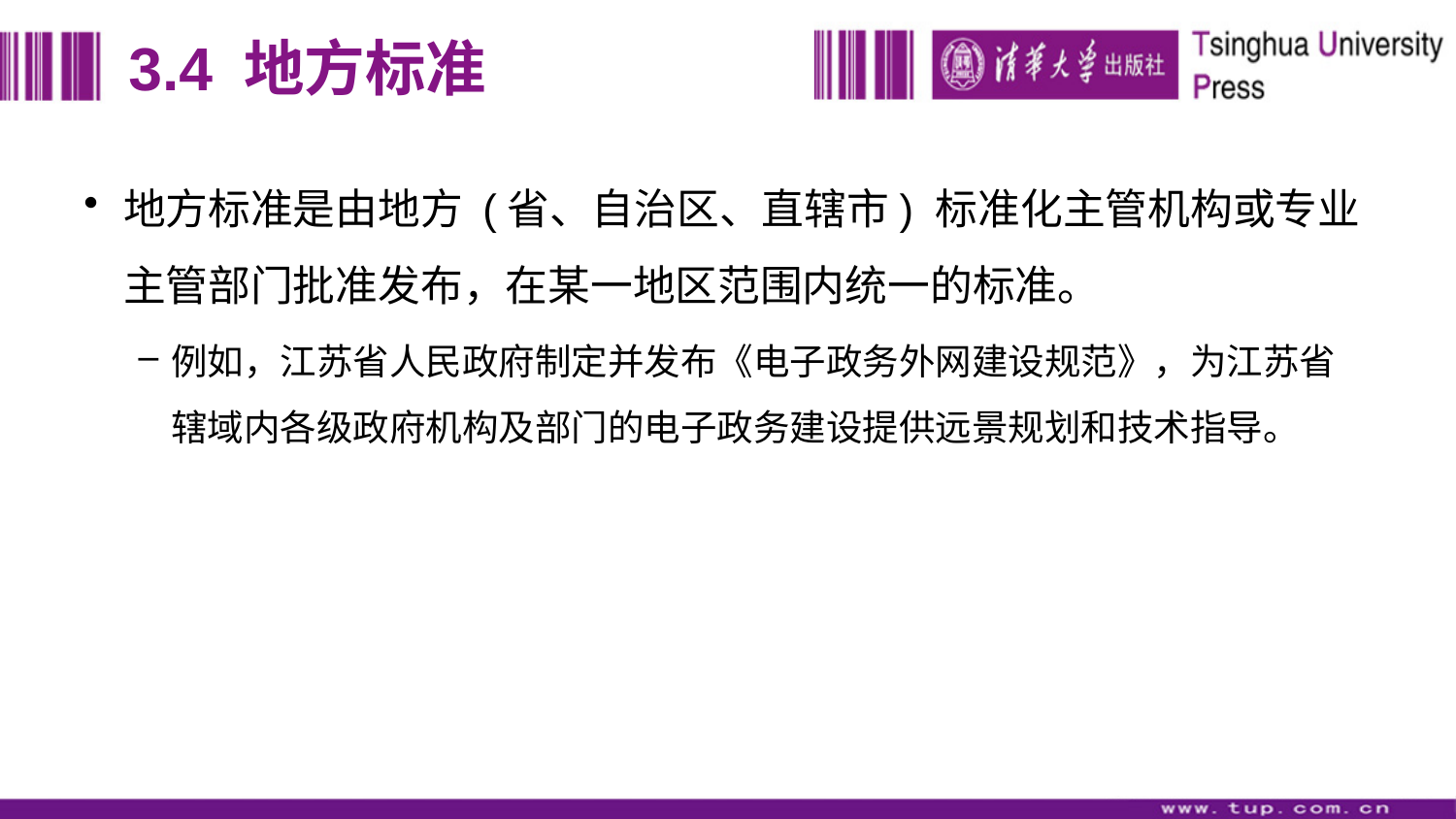

# 3.4 地方标准
地方标准是由地方 (省、自治区、直辖市) 标准化主管机构或专业主管部门批准发布，在某一地区范围内统一的标准。
例如，江苏省人民政府制定并发布《电子政务外网建设规范》，为江苏省辖域内各级政府机构及部门的电子政务建设提供远景规划和技术指导。